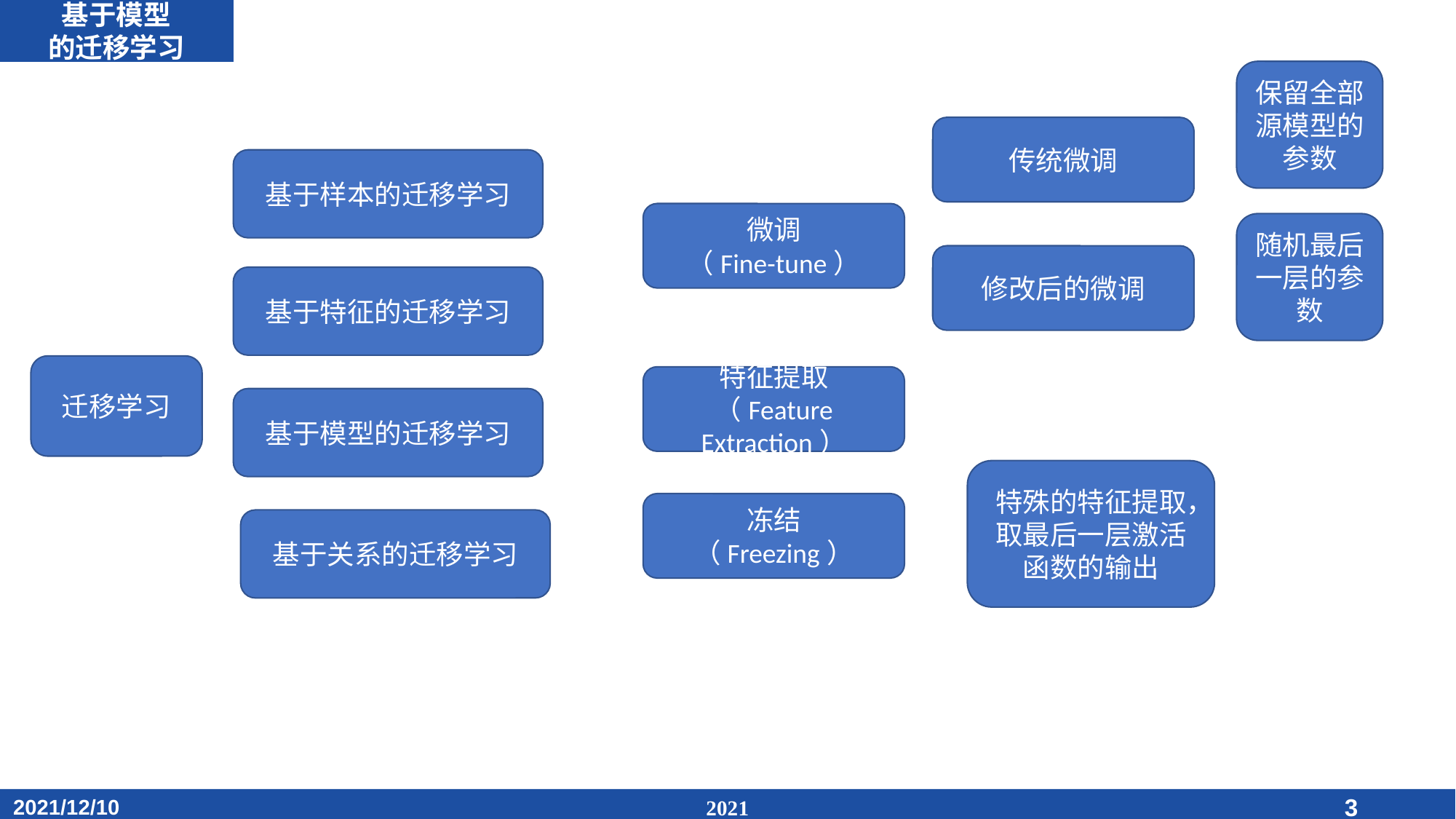

基于模型
的迁移学习
保留全部源模型的参数
传统微调
基于样本的迁移学习
微调
（Fine-tune）
随机最后一层的参数
修改后的微调
基于特征的迁移学习
迁移学习
特征提取
（Feature Extraction）
基于模型的迁移学习
特殊的特征提取，取最后一层激活函数的输出
冻结
（Freezing）
基于关系的迁移学习